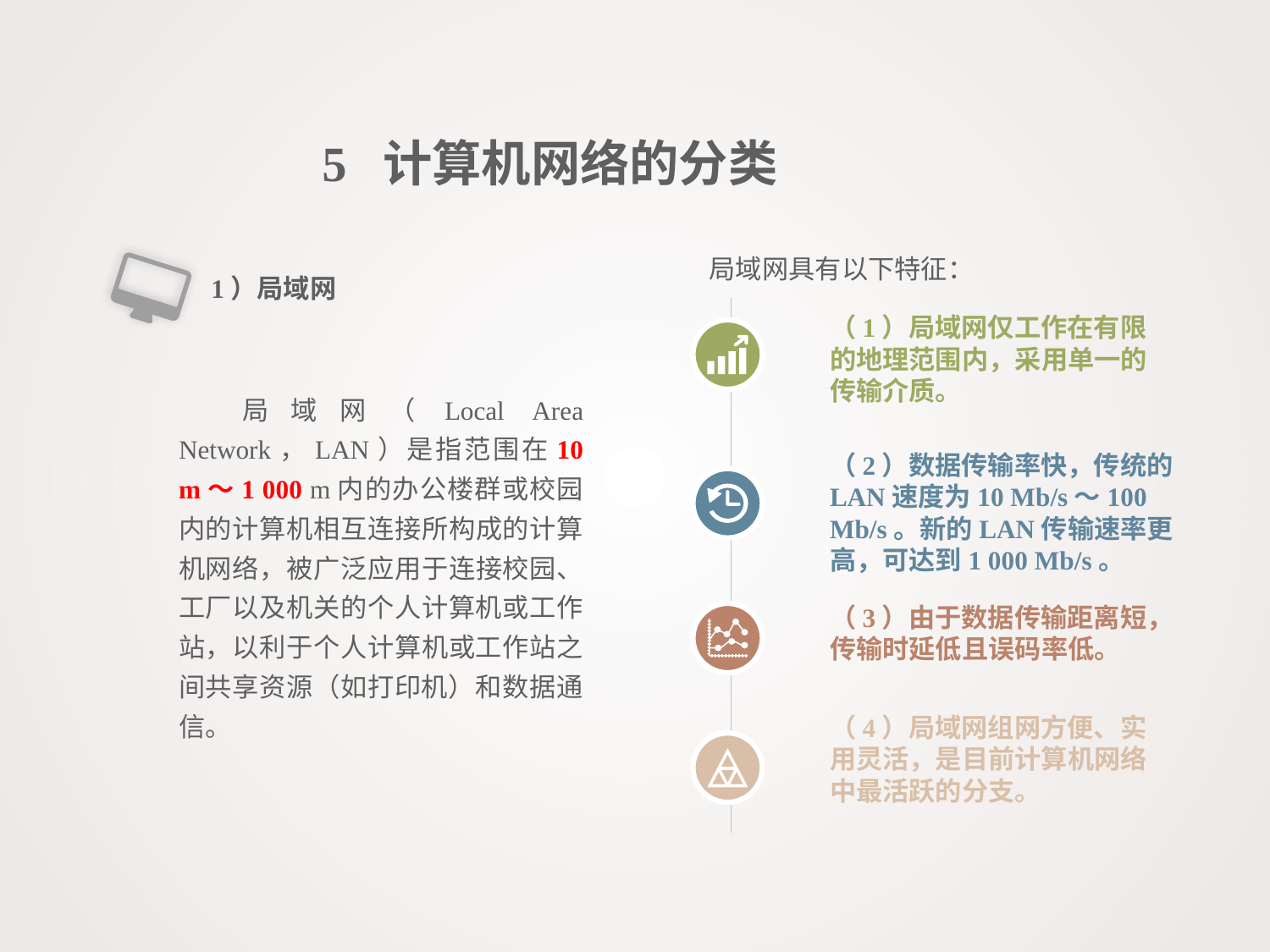

5  计算机网络的分类
局域网具有以下特征：

1）局域网
（1）局域网仅工作在有限的地理范围内，采用单一的传输介质。

（2）数据传输率快，传统的LAN速度为10 Mb/s～100 Mb/s。新的LAN传输速率更高，可达到1 000 Mb/s。

（3）由于数据传输距离短，传输时延低且误码率低。

（4）局域网组网方便、实用灵活，是目前计算机网络中最活跃的分支。

局域网（Local Area Network，LAN）是指范围在10 m～1 000 m内的办公楼群或校园内的计算机相互连接所构成的计算机网络，被广泛应用于连接校园、工厂以及机关的个人计算机或工作站，以利于个人计算机或工作站之间共享资源（如打印机）和数据通信。